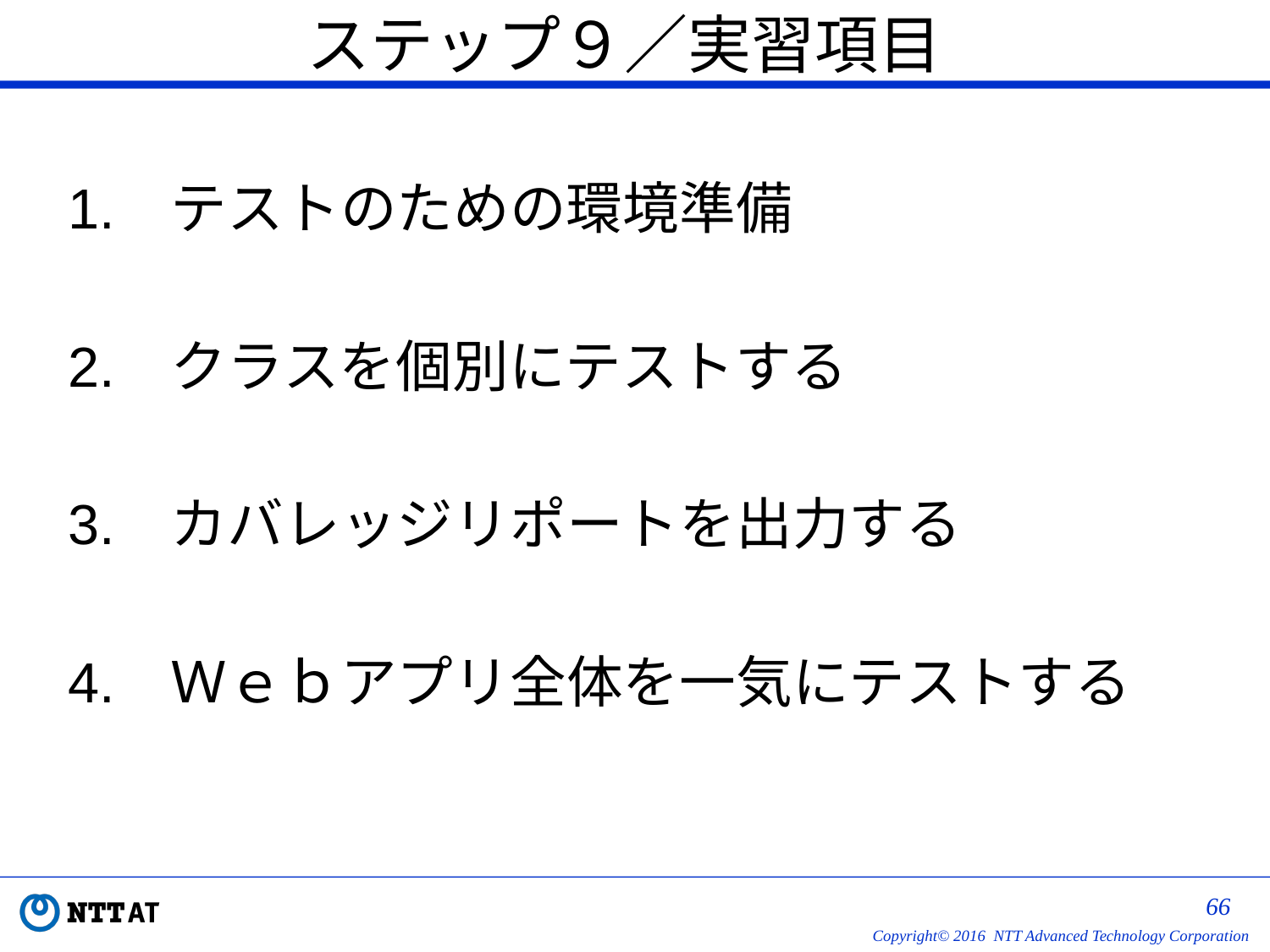

# ステップ９／実習項目
テストのための環境準備

クラスを個別にテストする

カバレッジリポートを出力する

Ｗｅｂアプリ全体を一気にテストする
66